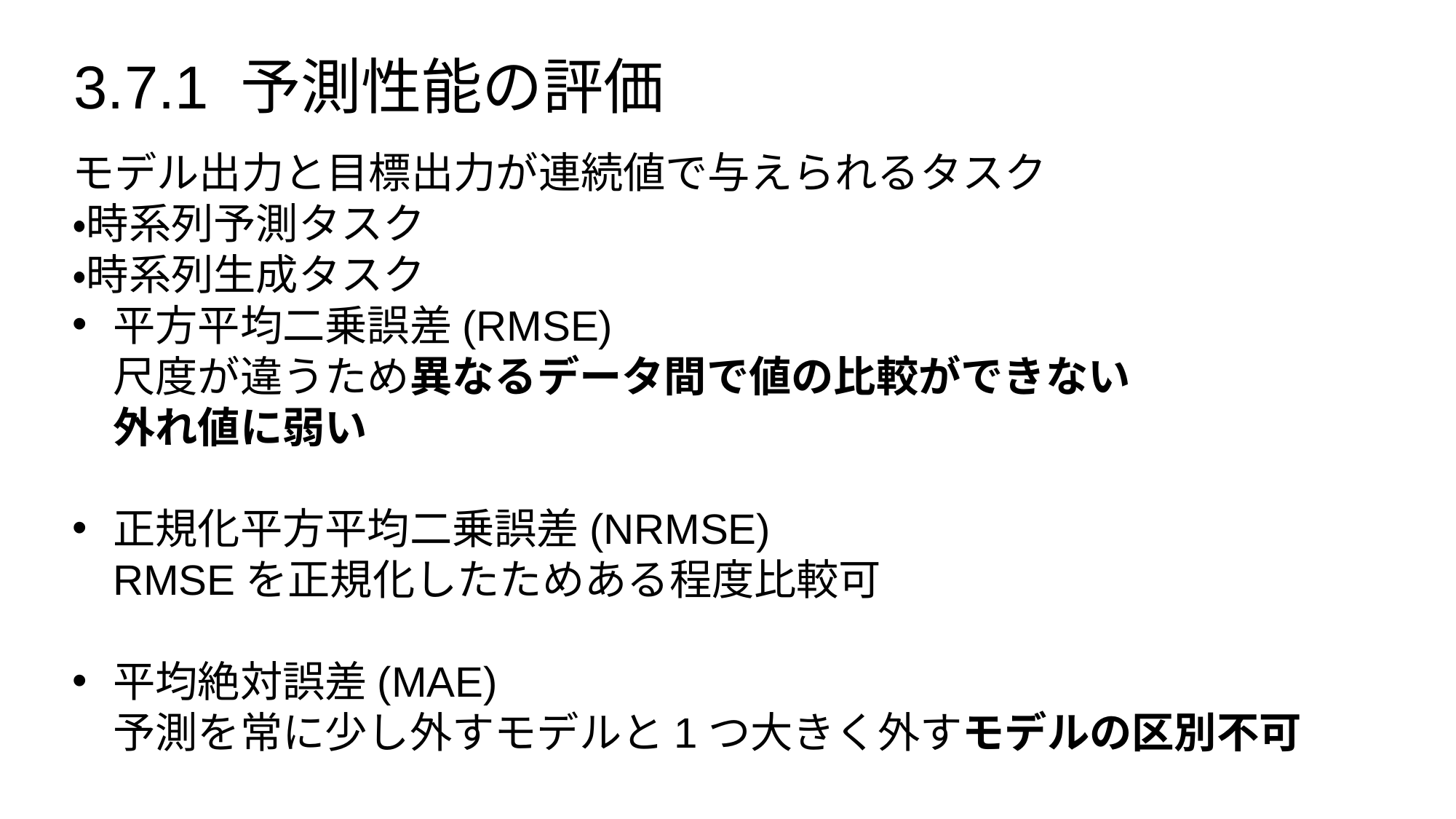

3.7.1 予測性能の評価
モデル出力と目標出力が連続値で与えられるタスク
・時系列予測タスク
・時系列生成タスク
平方平均二乗誤差(RMSE)
尺度が違うため異なるデータ間で値の比較ができない
外れ値に弱い

正規化平方平均二乗誤差(NRMSE)
RMSEを正規化したためある程度比較可

平均絶対誤差(MAE)
予測を常に少し外すモデルと1つ大きく外すモデルの区別不可